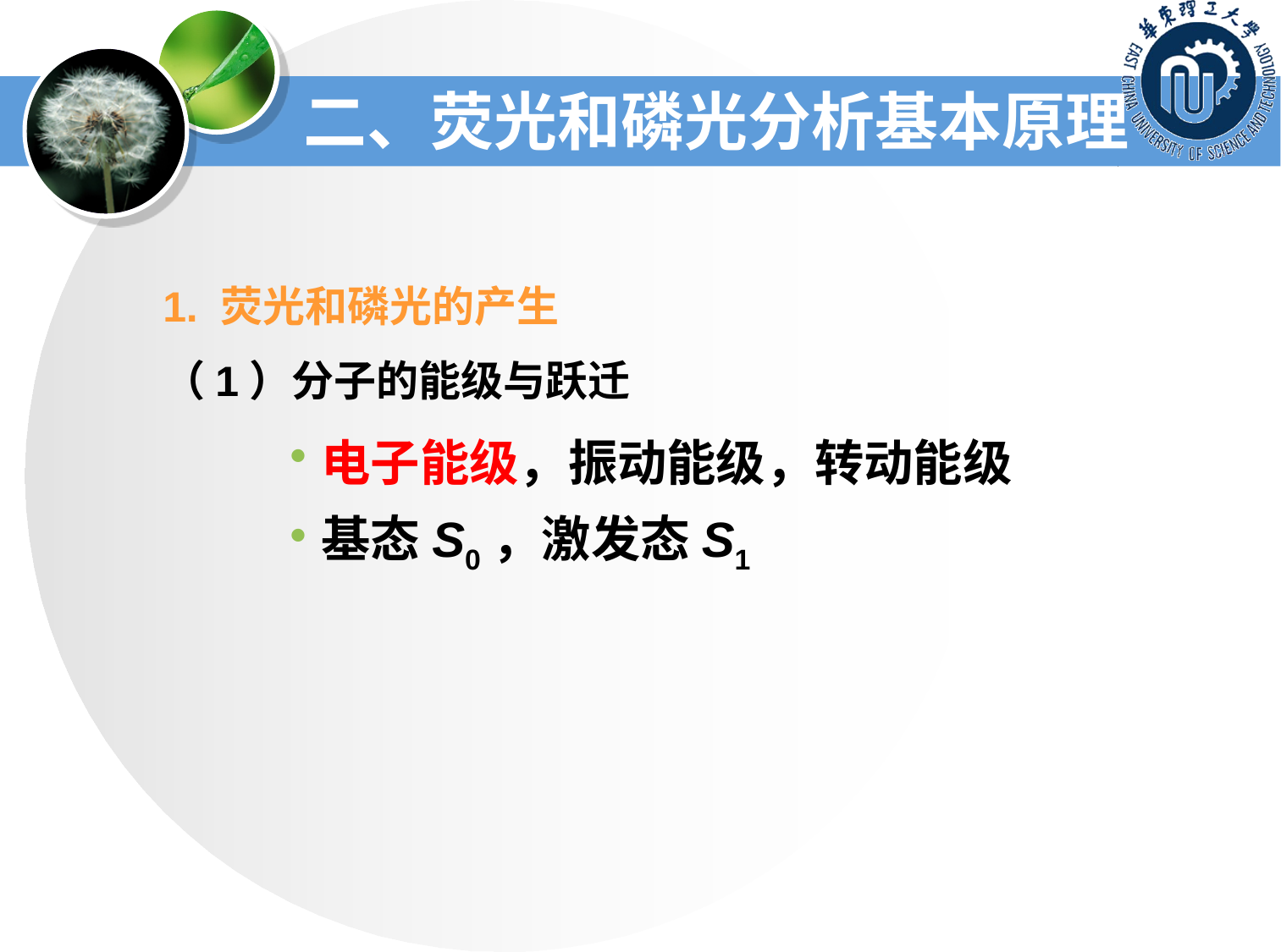

# 二、荧光和磷光分析基本原理
1. 荧光和磷光的产生
（1）分子的能级与跃迁
电子能级，振动能级，转动能级
基态S0，激发态S1